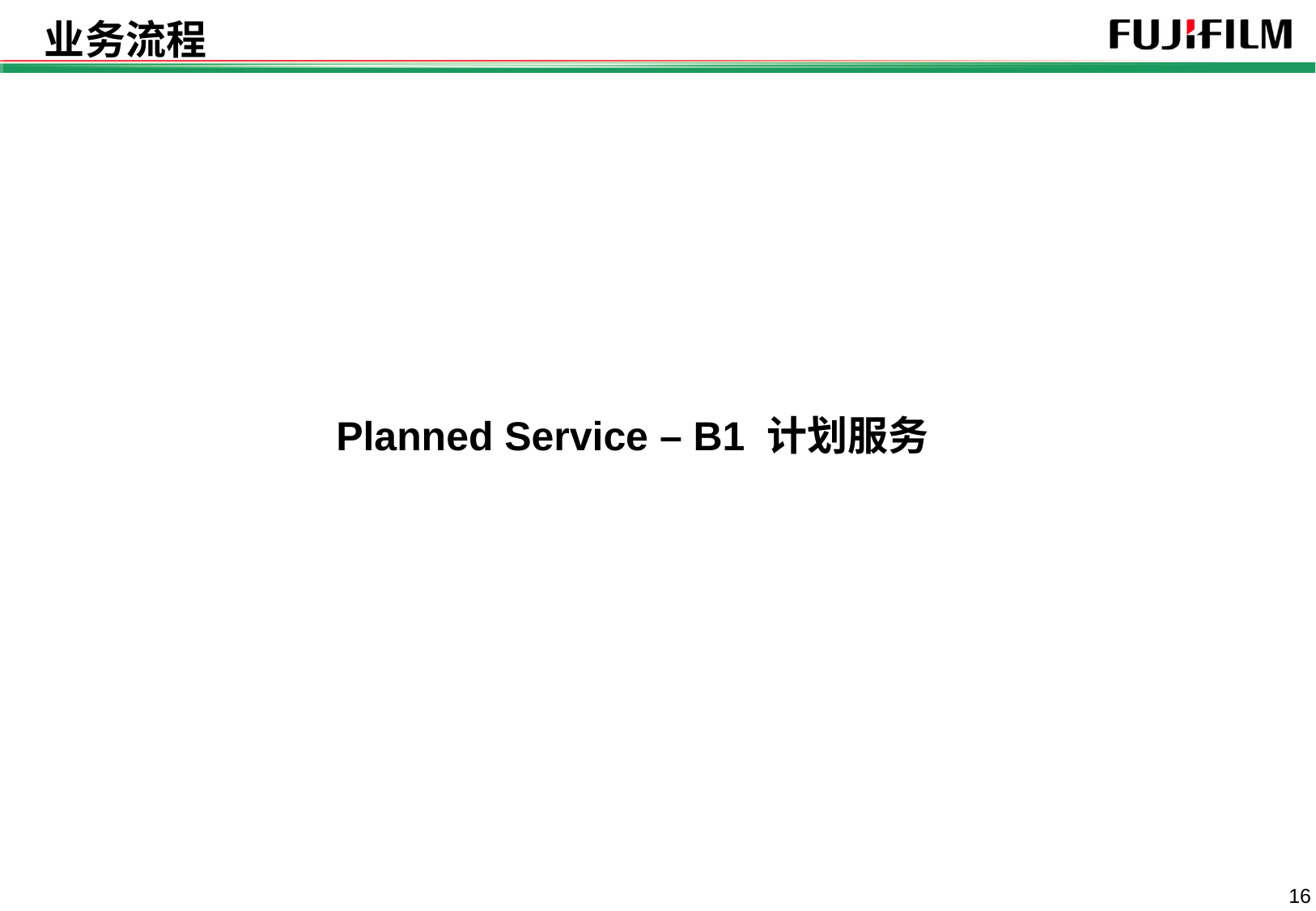

# 业务流程
Planned Service – B1 计划服务